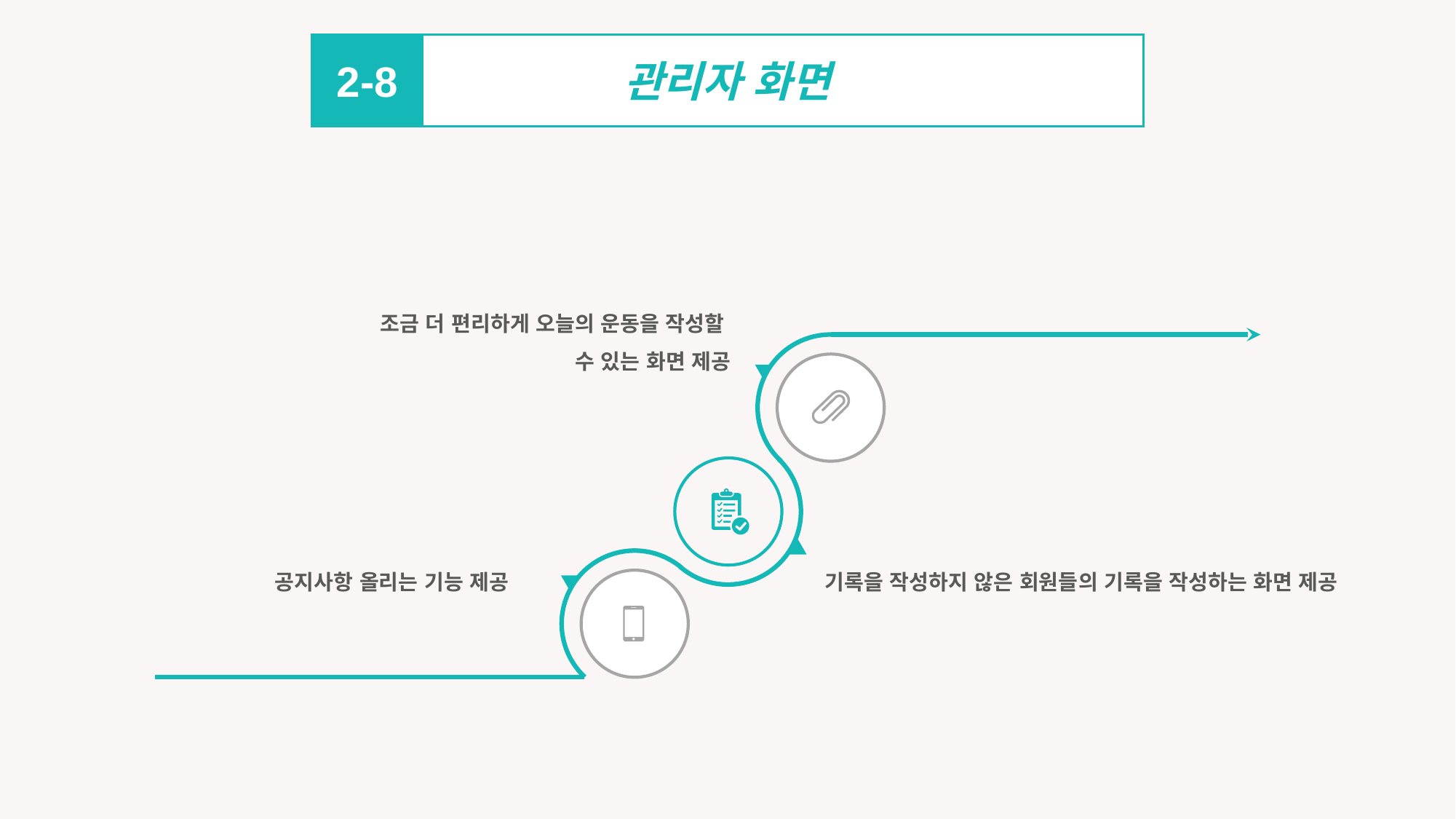

관리자 화면
2-8
조금 더 편리하게 오늘의 운동을 작성할
수 있는 화면 제공

공지사항 올리는 기능 제공
기록을 작성하지 않은 회원들의 기록을 작성하는 화면 제공